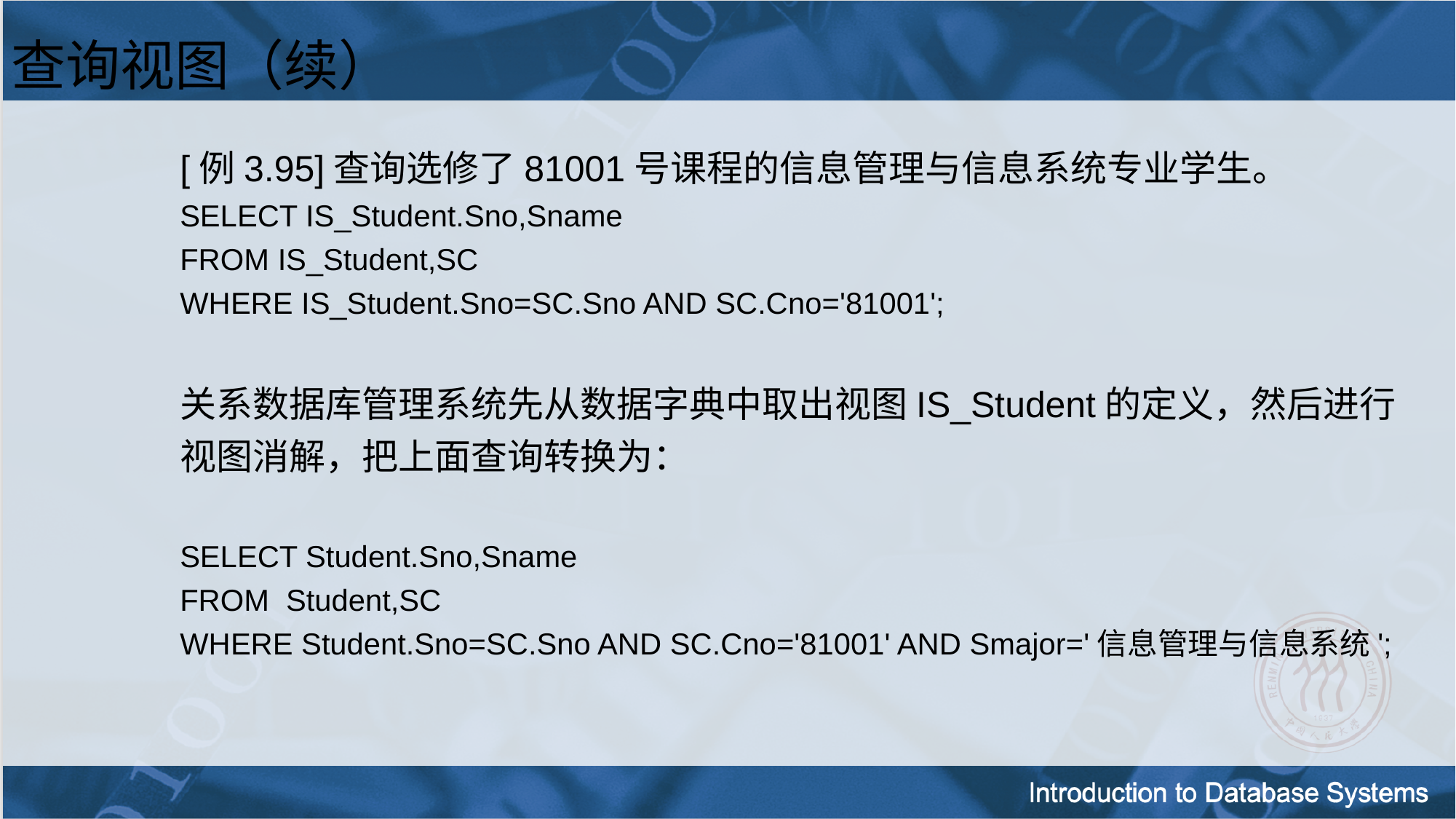

查询视图（续）
[例3.95]查询选修了81001号课程的信息管理与信息系统专业学生。
SELECT IS_Student.Sno,Sname
FROM IS_Student,SC
WHERE IS_Student.Sno=SC.Sno AND SC.Cno='81001';

关系数据库管理系统先从数据字典中取出视图IS_Student的定义，然后进行视图消解，把上面查询转换为：

SELECT Student.Sno,Sname
FROM  Student,SC
WHERE Student.Sno=SC.Sno AND SC.Cno='81001' AND Smajor='信息管理与信息系统';